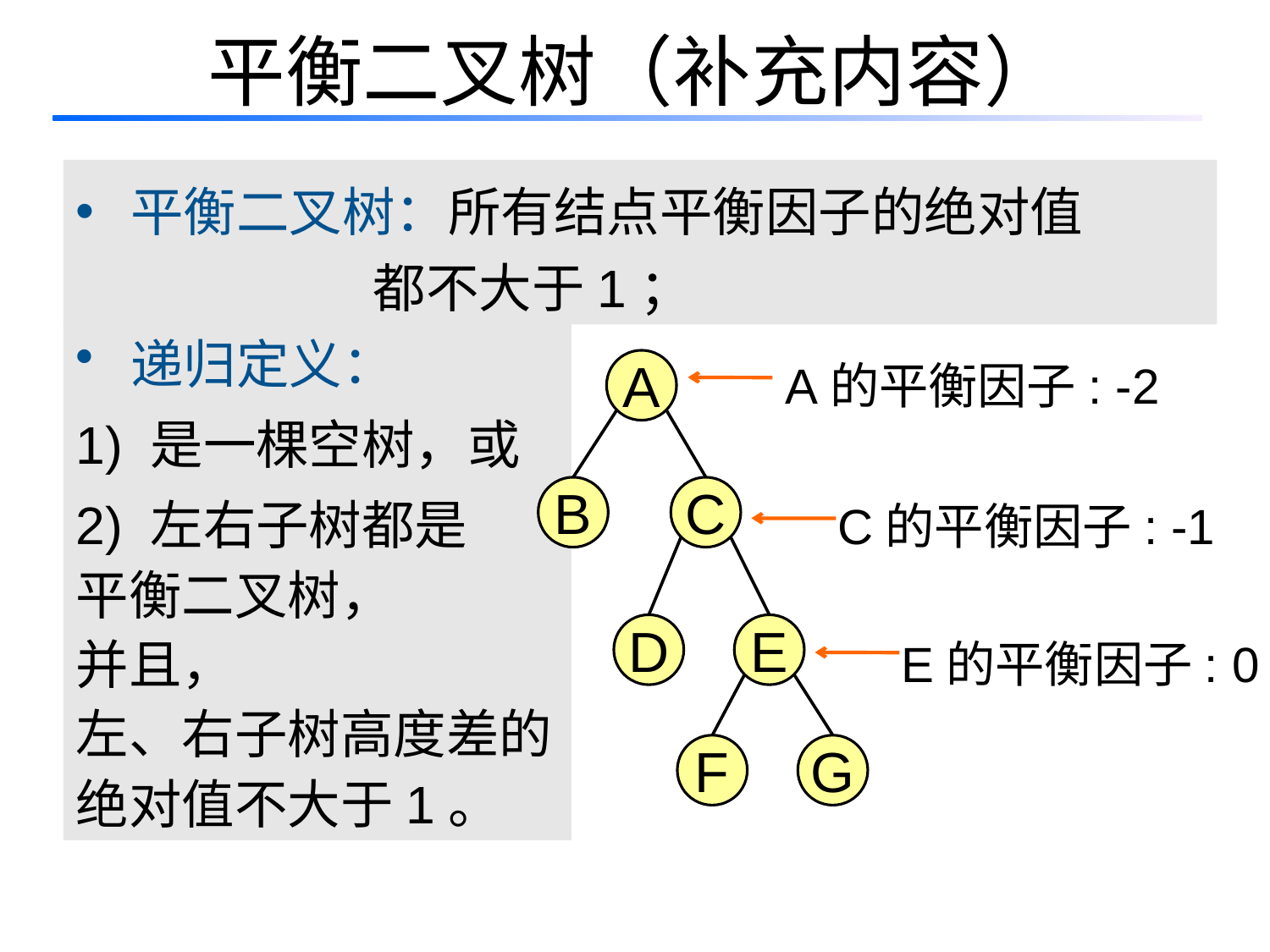

平衡二叉树（补充内容）

 平衡二叉树：所有结点平衡因子的绝对值
                        都不大于1；
 递归定义：
1) 是一棵空树，或
2) 左右子树都是
平衡二叉树，
并且，
左、右子树高度差的绝对值不大于1。
A的平衡因子: -2
A
C的平衡因子: -1
B
C
E的平衡因子: 0
D
E
F
G